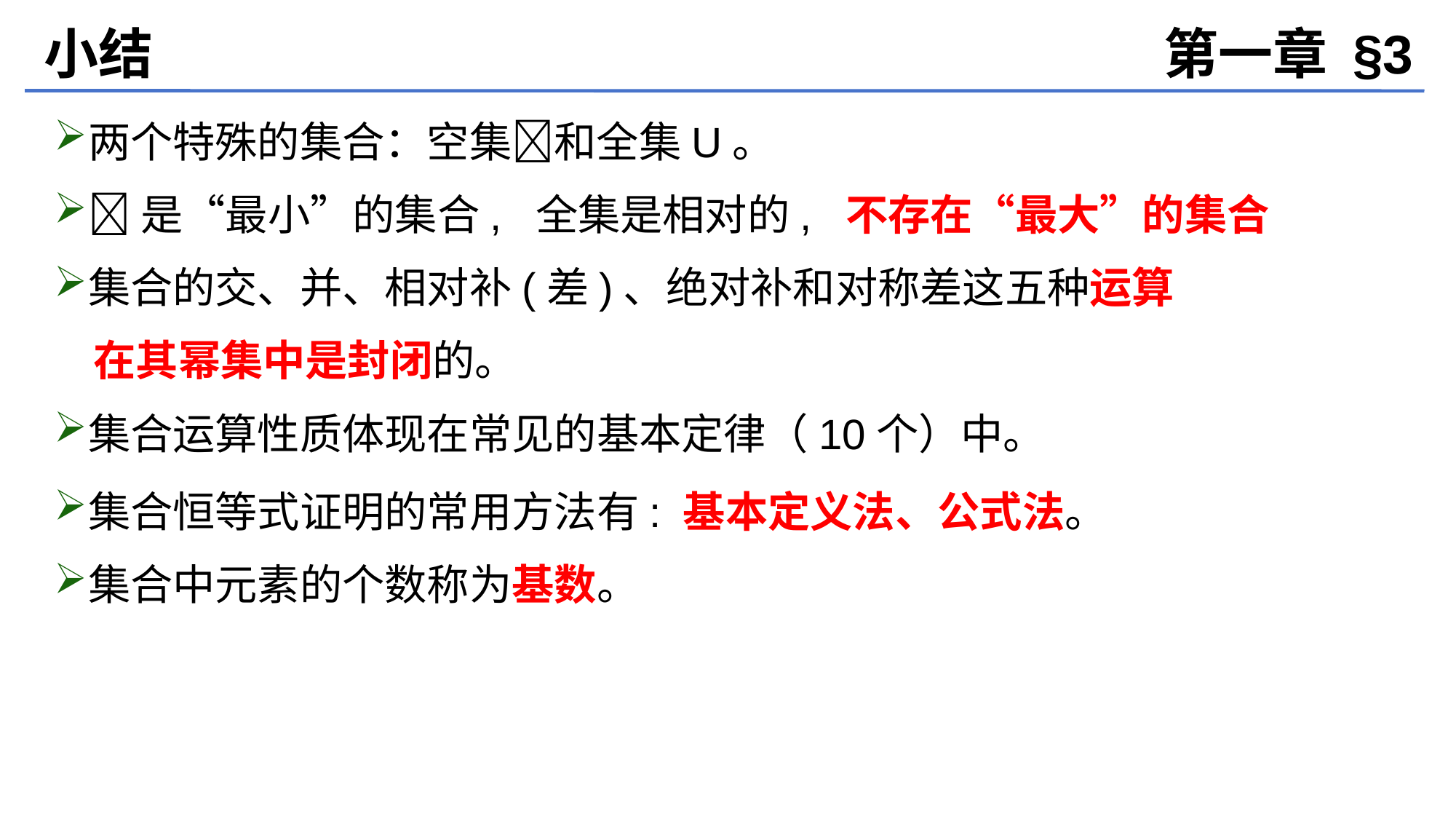

小结
第一章 §3
两个特殊的集合：空集∅和全集U。
∅是“最小”的集合,  全集是相对的,  不存在“最大”的集合
集合的交、并、相对补(差)、绝对补和对称差这五种运算
   在其幂集中是封闭的。
集合运算性质体现在常见的基本定律（10个）中。
集合恒等式证明的常用方法有: 基本定义法、公式法。
集合中元素的个数称为基数。